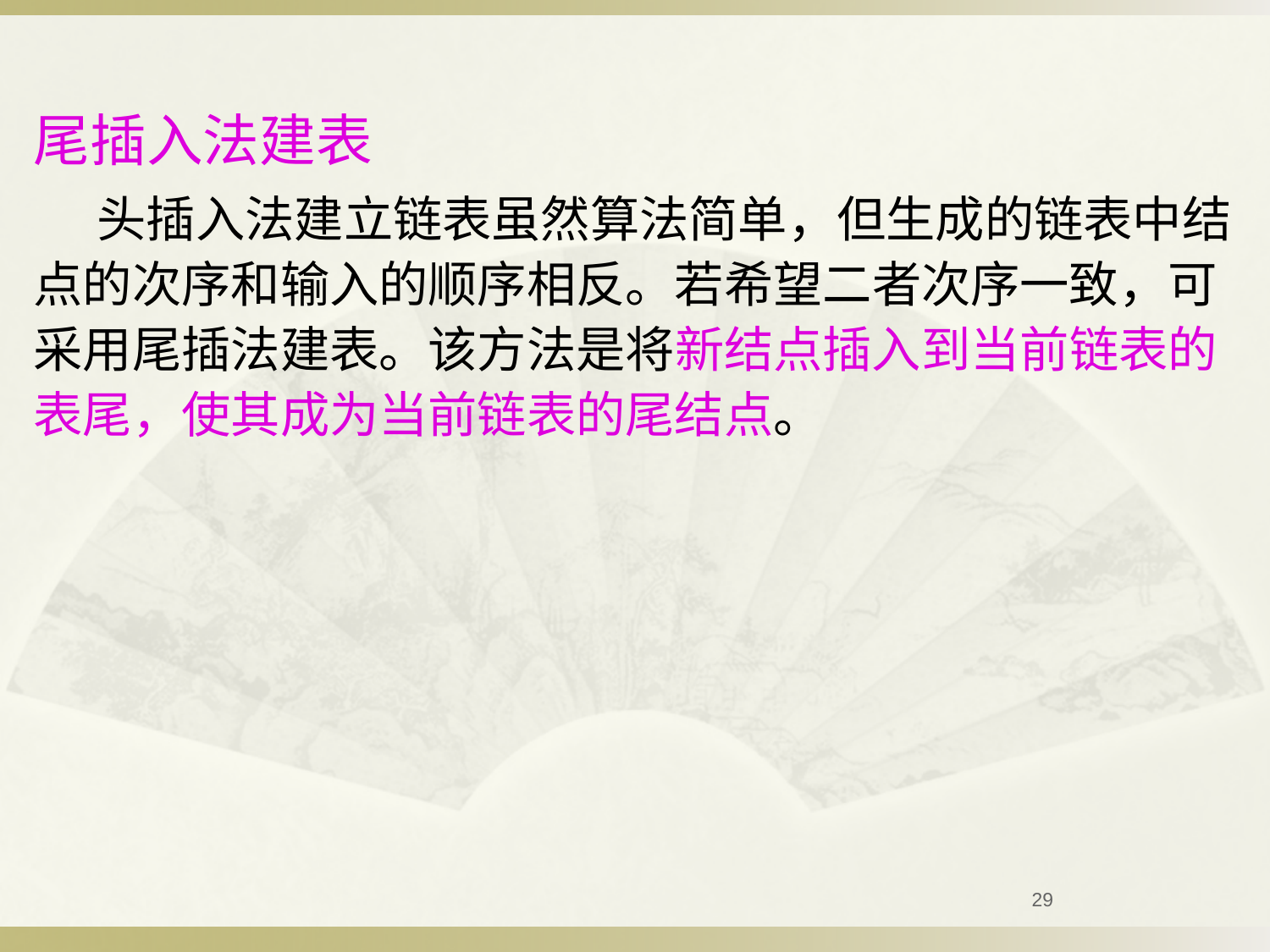

# 尾插入法建表
头插入法建立链表虽然算法简单，但生成的链表中结点的次序和输入的顺序相反。若希望二者次序一致，可采用尾插法建表。该方法是将新结点插入到当前链表的表尾，使其成为当前链表的尾结点。
29